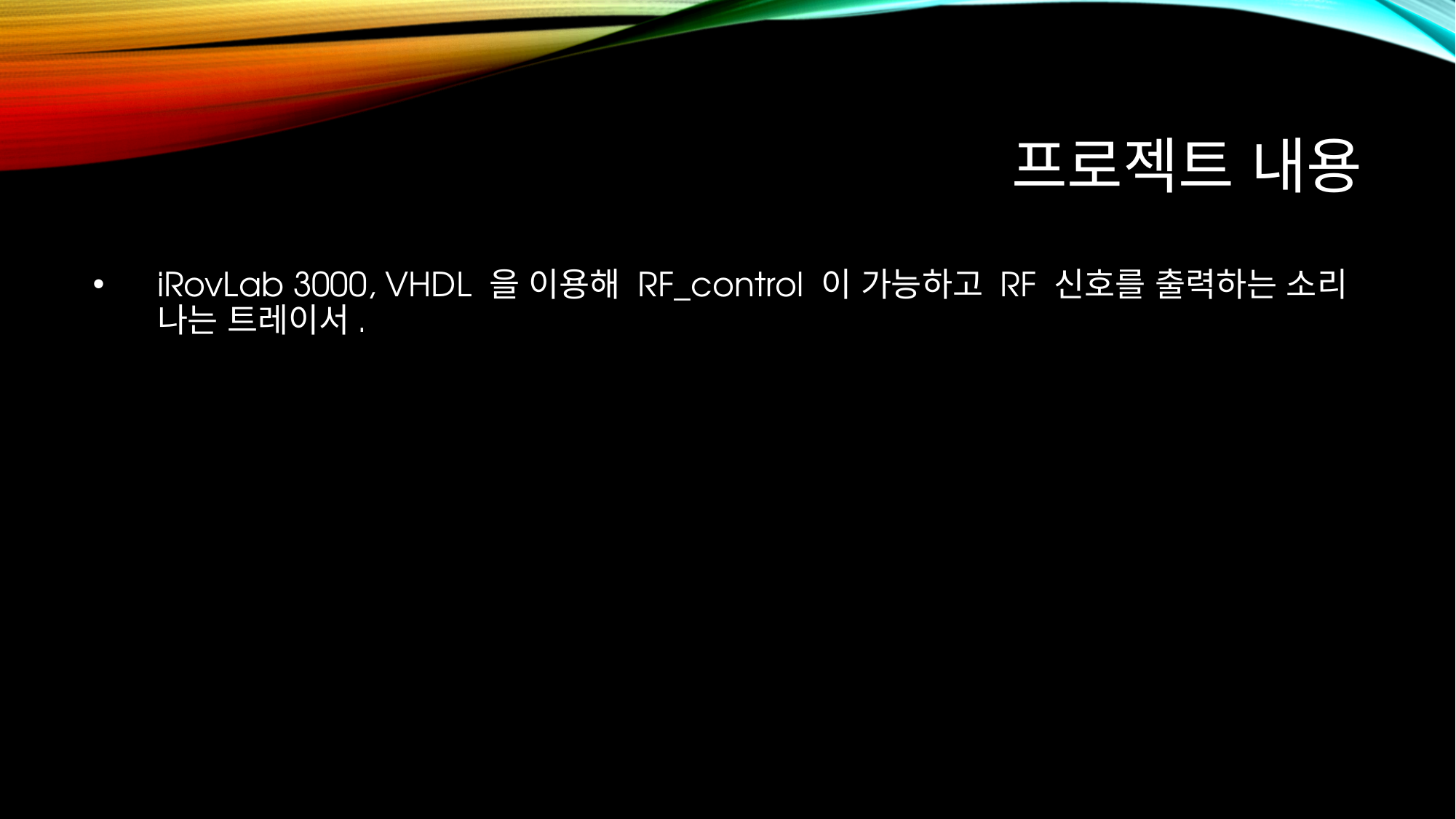

# 프로젝트 내용
    iRovLab 3000, VHDL 을 이용해 RF_control 이 가능하고 RF 신호를 출력하는 소리      나는 트레이서.